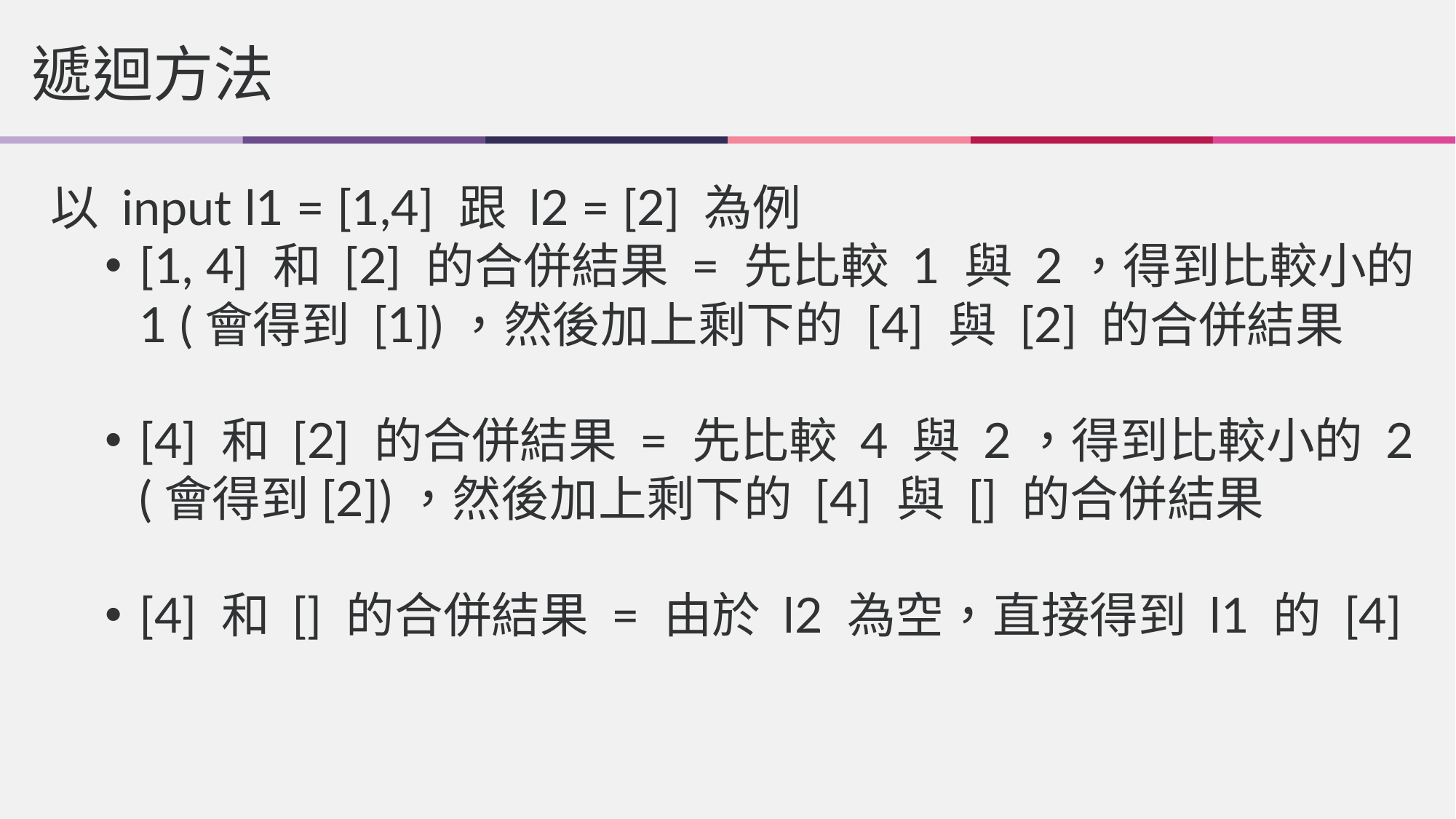

遞迴方法
以 input l1 = [1,4] 跟 l2 = [2] 為例
[1, 4] 和 [2] 的合併結果 = 先比較 1 與 2，得到比較小的 1 (會得到 [1])，然後加上剩下的 [4] 與 [2] 的合併結果

[4] 和 [2] 的合併結果 = 先比較 4 與 2，得到比較小的 2 (會得到[2])，然後加上剩下的 [4] 與 [] 的合併結果

[4] 和 [] 的合併結果 = 由於 l2 為空，直接得到 l1 的 [4]